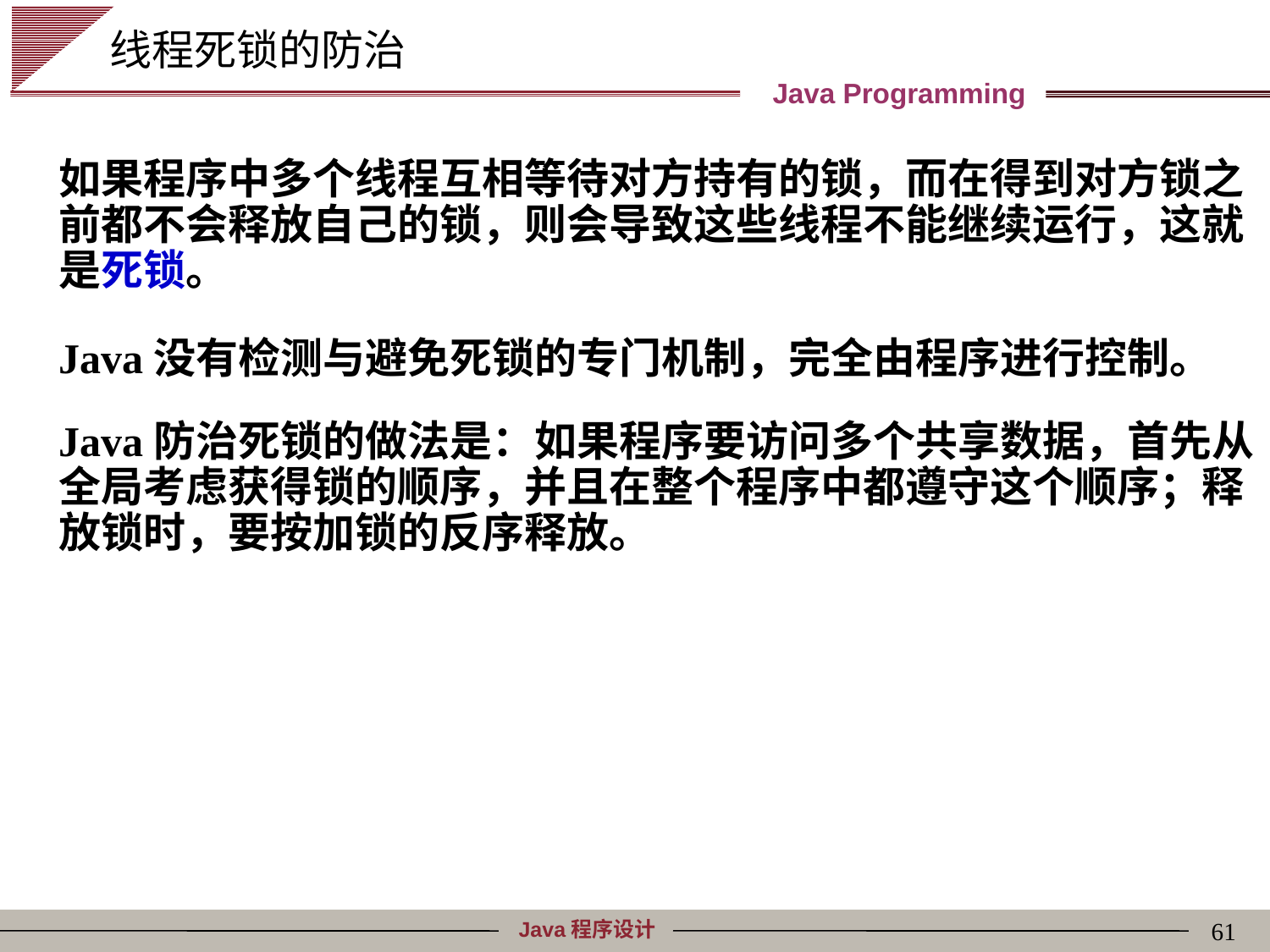

# 线程死锁的防治
如果程序中多个线程互相等待对方持有的锁，而在得到对方锁之前都不会释放自己的锁，则会导致这些线程不能继续运行，这就是死锁。

Java没有检测与避免死锁的专门机制，完全由程序进行控制。

Java防治死锁的做法是：如果程序要访问多个共享数据，首先从全局考虑获得锁的顺序，并且在整个程序中都遵守这个顺序；释放锁时，要按加锁的反序释放。